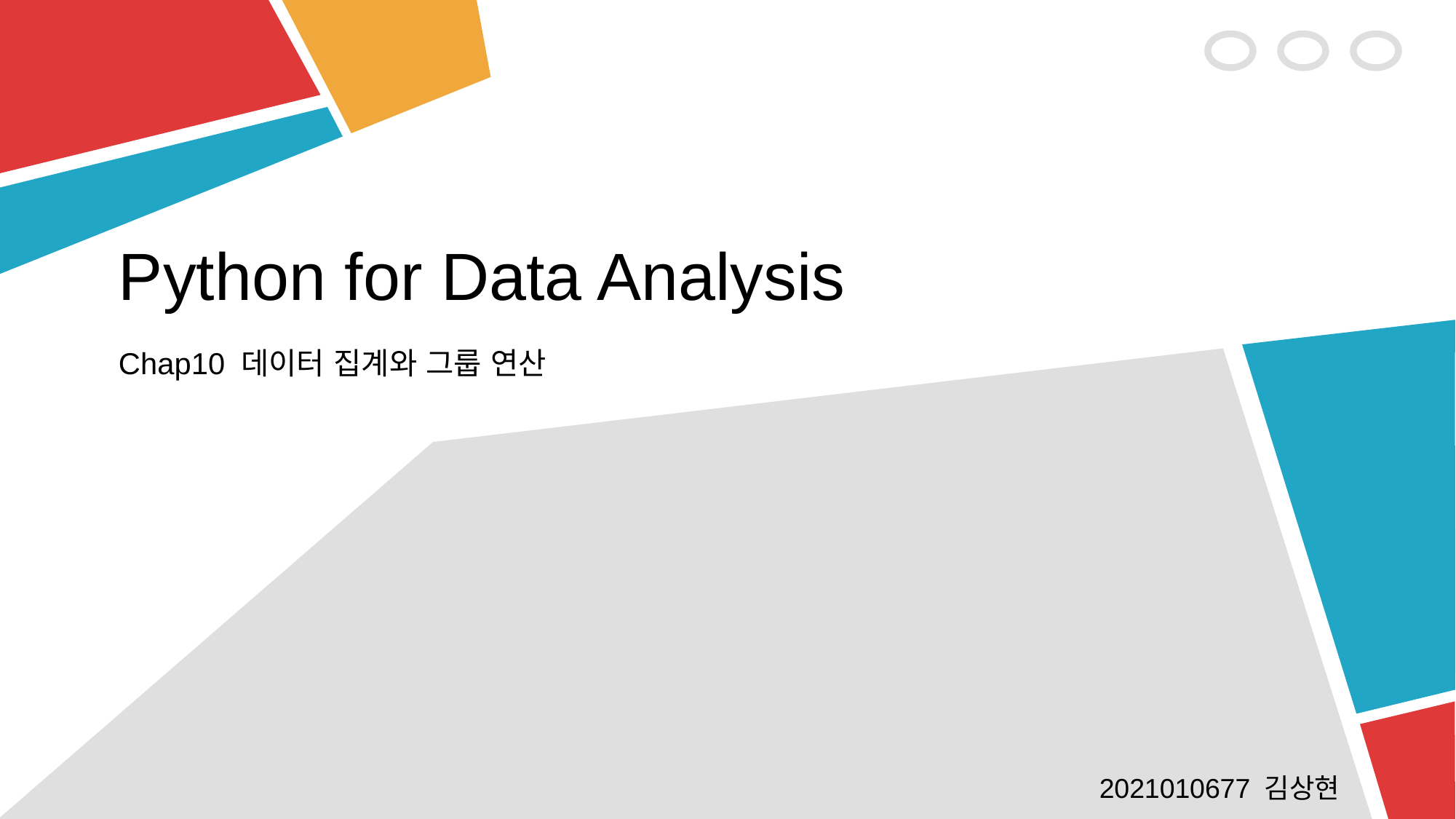

# Python for Data Analysis
Chap10 데이터 집계와 그룹 연산
2021010677 김상현